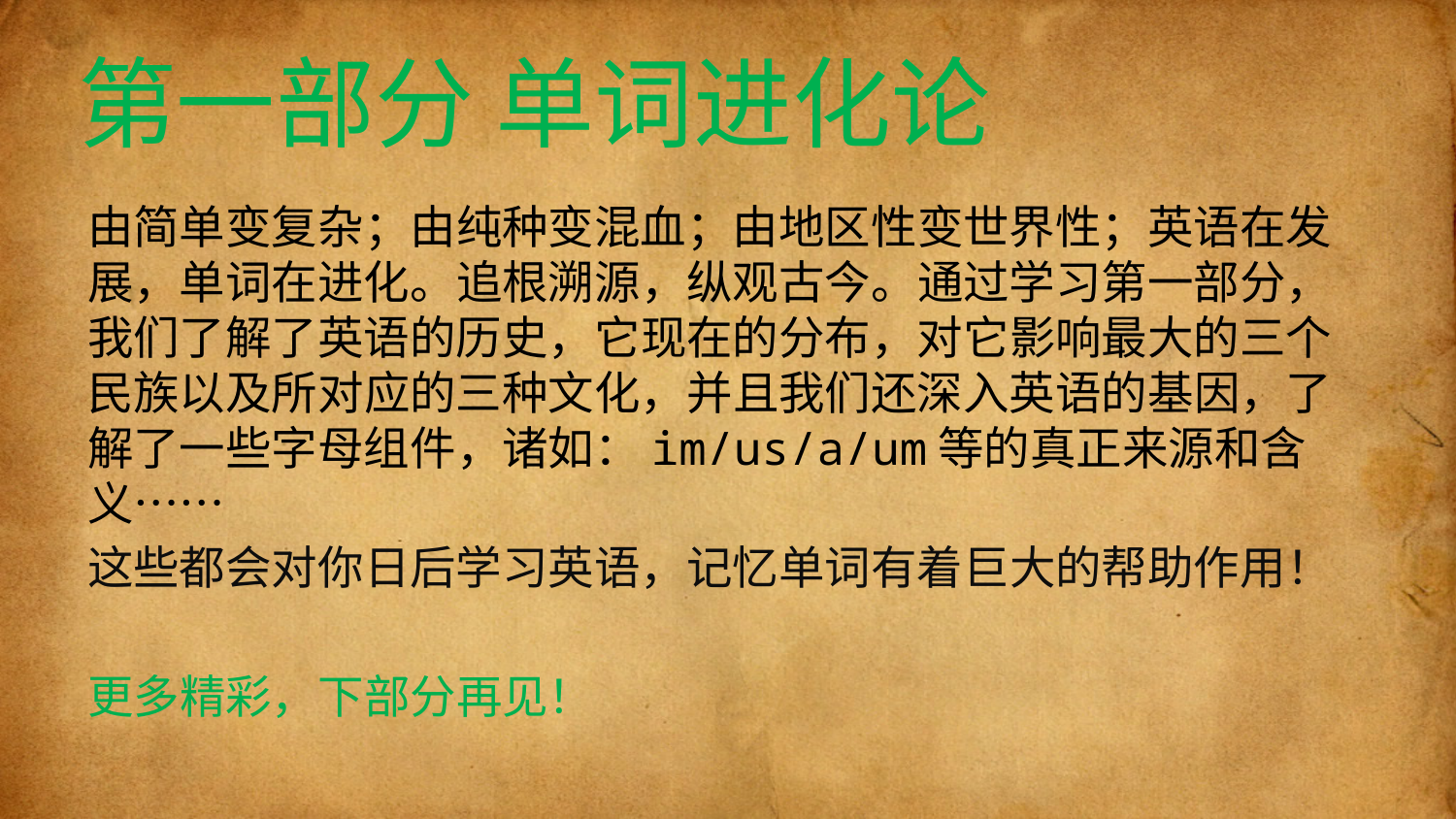

# 第一部分 单词进化论
由简单变复杂；由纯种变混血；由地区性变世界性；英语在发展，单词在进化。追根溯源，纵观古今。通过学习第一部分，我们了解了英语的历史，它现在的分布，对它影响最大的三个民族以及所对应的三种文化，并且我们还深入英语的基因，了解了一些字母组件，诸如：im/us/a/um等的真正来源和含义……
这些都会对你日后学习英语，记忆单词有着巨大的帮助作用！

更多精彩，下部分再见！